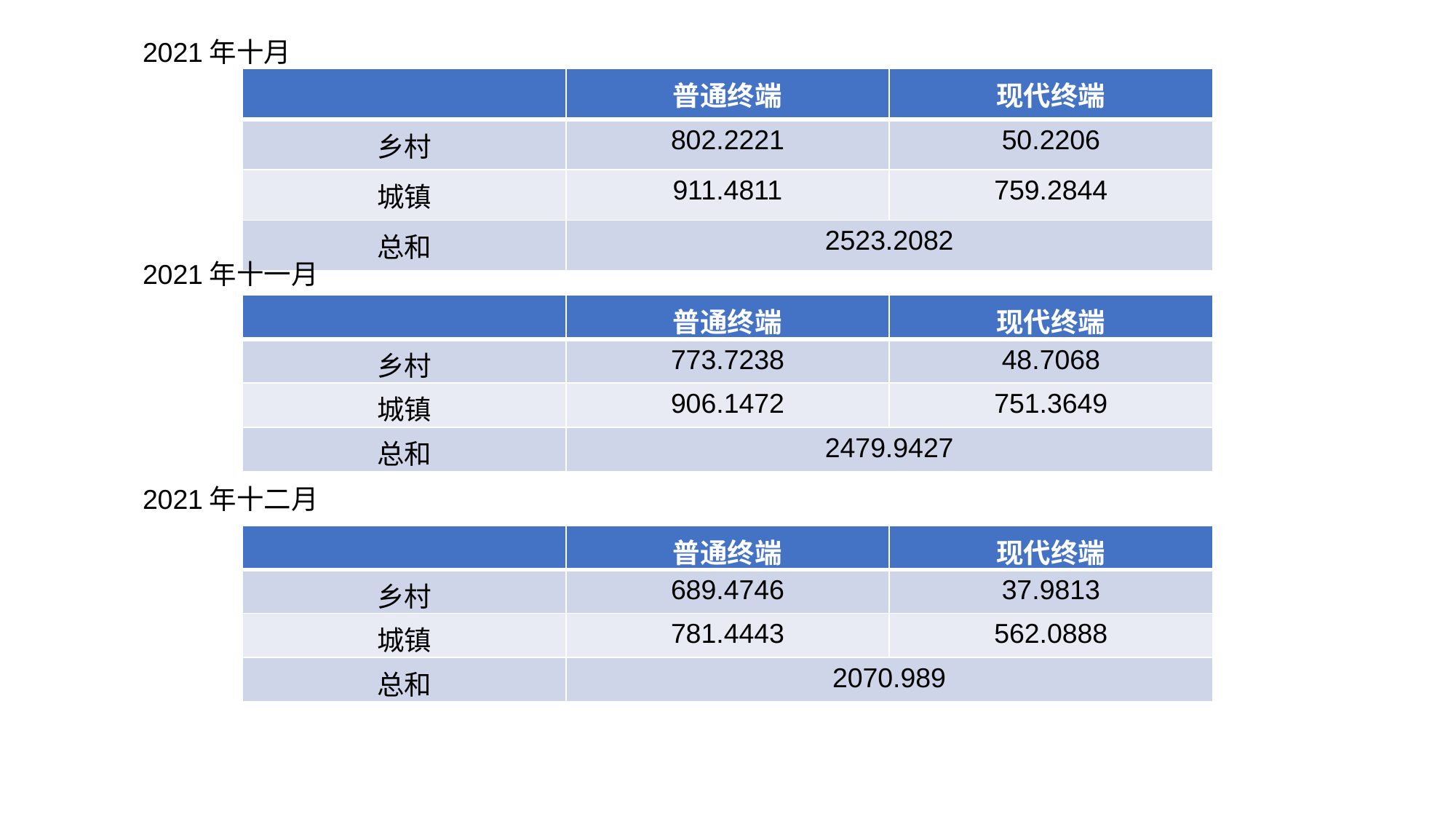

2021年十月
|  | 普通终端 | 现代终端 |
| --- | --- | --- |
| 乡村 | 802.2221 | 50.2206 |
| 城镇 | 911.4811 | 759.2844 |
| 总和 | 2523.2082 |  |
2021年十一月
|  | 普通终端 | 现代终端 |
| --- | --- | --- |
| 乡村 | 773.7238 | 48.7068 |
| 城镇 | 906.1472 | 751.3649 |
| 总和 | 2479.9427 |  |
2021年十二月
|  | 普通终端 | 现代终端 |
| --- | --- | --- |
| 乡村 | 689.4746 | 37.9813 |
| 城镇 | 781.4443 | 562.0888 |
| 总和 | 2070.989 |  |